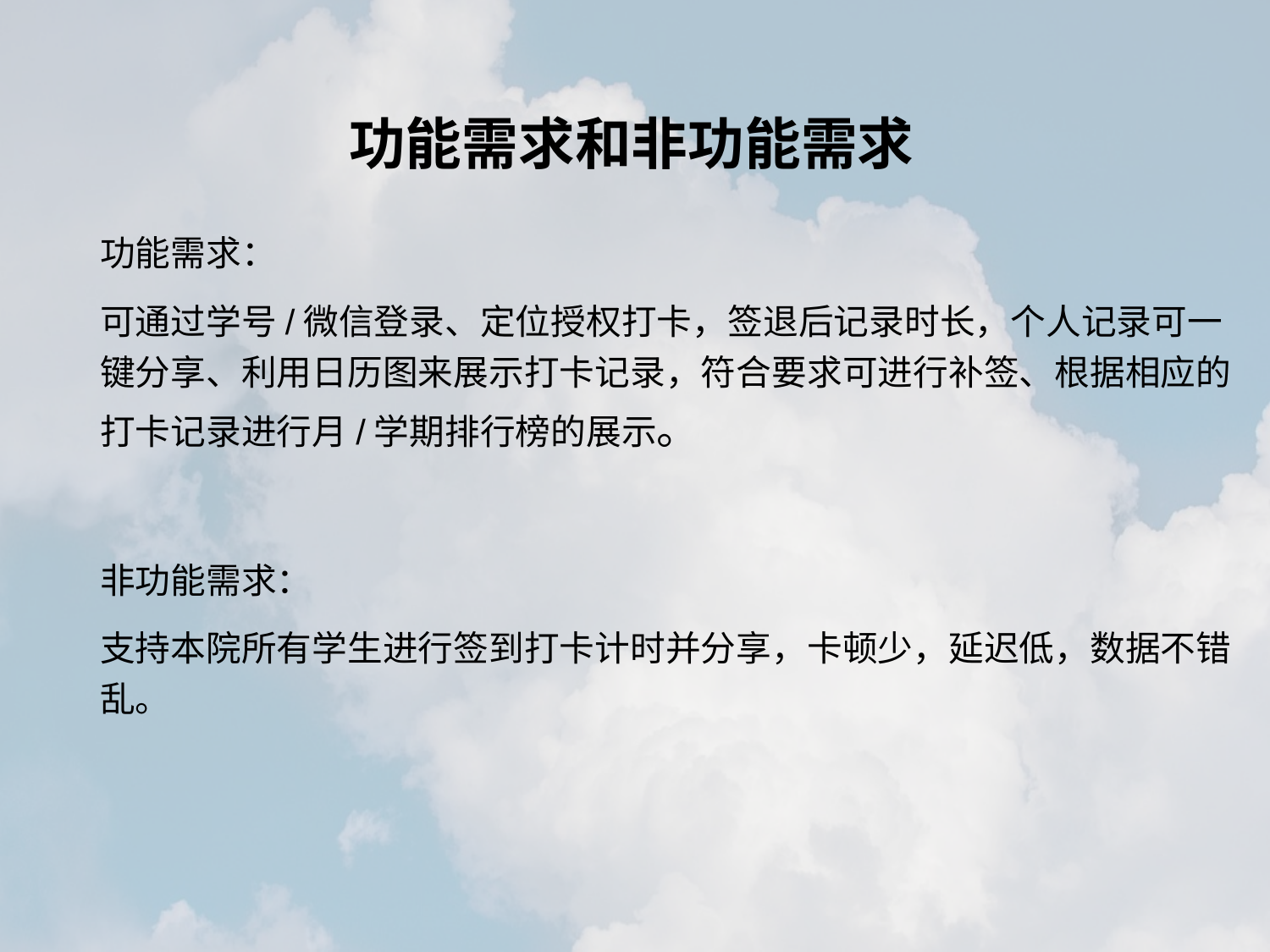

# 功能需求和非功能需求
功能需求：
可通过学号/微信登录、定位授权打卡，签退后记录时长，个人记录可一键分享、利用日历图来展示打卡记录，符合要求可进行补签、根据相应的打卡记录进行月/学期排行榜的展示。

非功能需求：
支持本院所有学生进行签到打卡计时并分享，卡顿少，延迟低，数据不错乱。